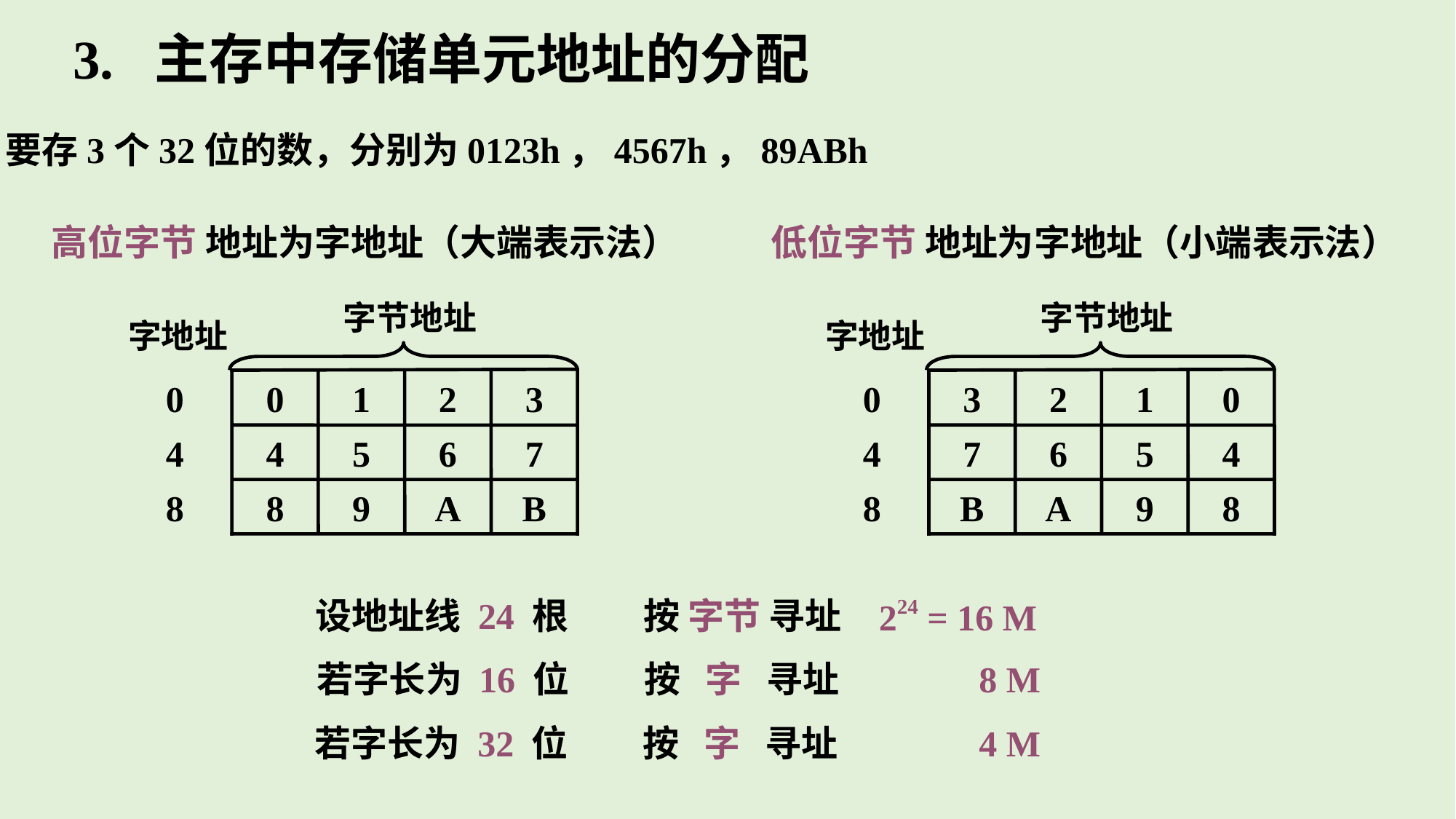

3.  主存中存储单元地址的分配
       要存3个32位的数，分别为0123h，4567h，89ABh
       高位字节 地址为字地址（大端表示法）
   低位字节 地址为字地址（小端表示法）

字节地址
字地址

0

1

2

3

4

5
6
7
8

9
A
B

0
4
8

字节地址
字地址

3

2

1

0

7

6
5
4
B

A
9
8

0
4
8
设地址线 24 根
按 字节 寻址
224 = 16 M
若字长为 16 位
按   字   寻址
8 M
若字长为 32 位
按   字   寻址
4 M